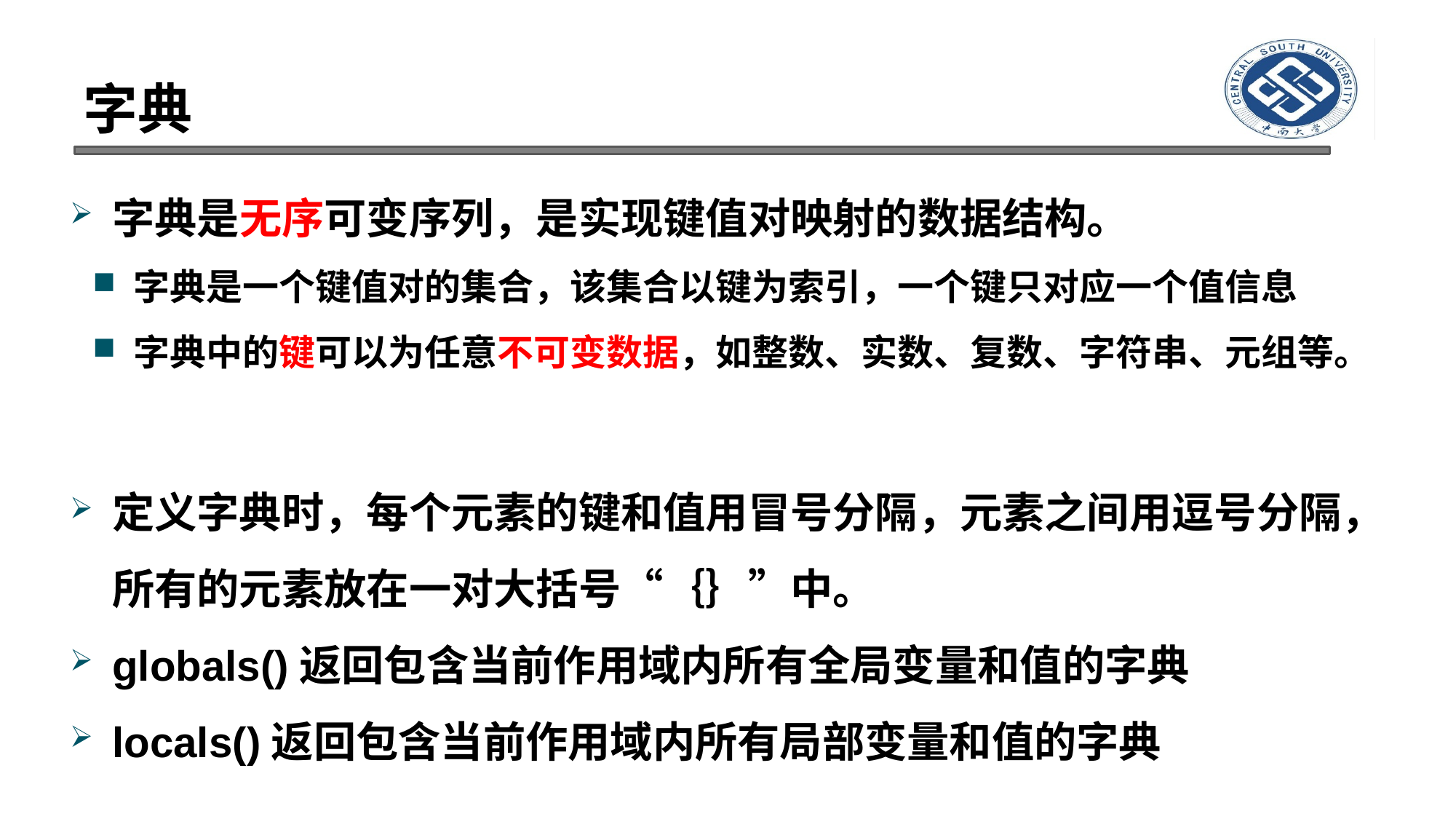

# 字典
字典是无序可变序列，是实现键值对映射的数据结构。
字典是一个键值对的集合，该集合以键为索引，一个键只对应一个值信息
字典中的键可以为任意不可变数据，如整数、实数、复数、字符串、元组等。

定义字典时，每个元素的键和值用冒号分隔，元素之间用逗号分隔，所有的元素放在一对大括号“｛｝”中。
globals()返回包含当前作用域内所有全局变量和值的字典
locals()返回包含当前作用域内所有局部变量和值的字典